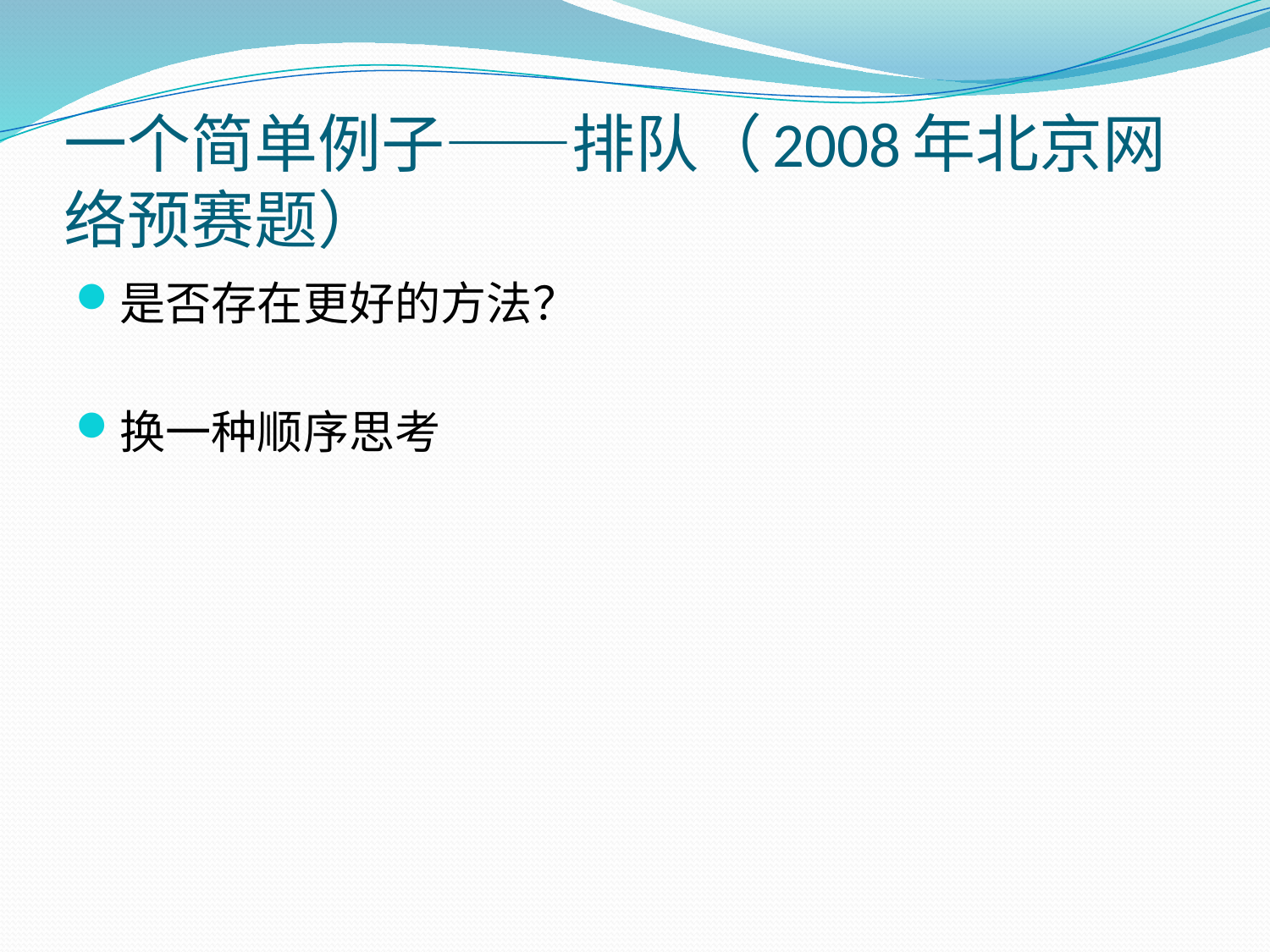

# 一个简单例子——排队（2008年北京网络预赛题）
是否存在更好的方法？

换一种顺序思考